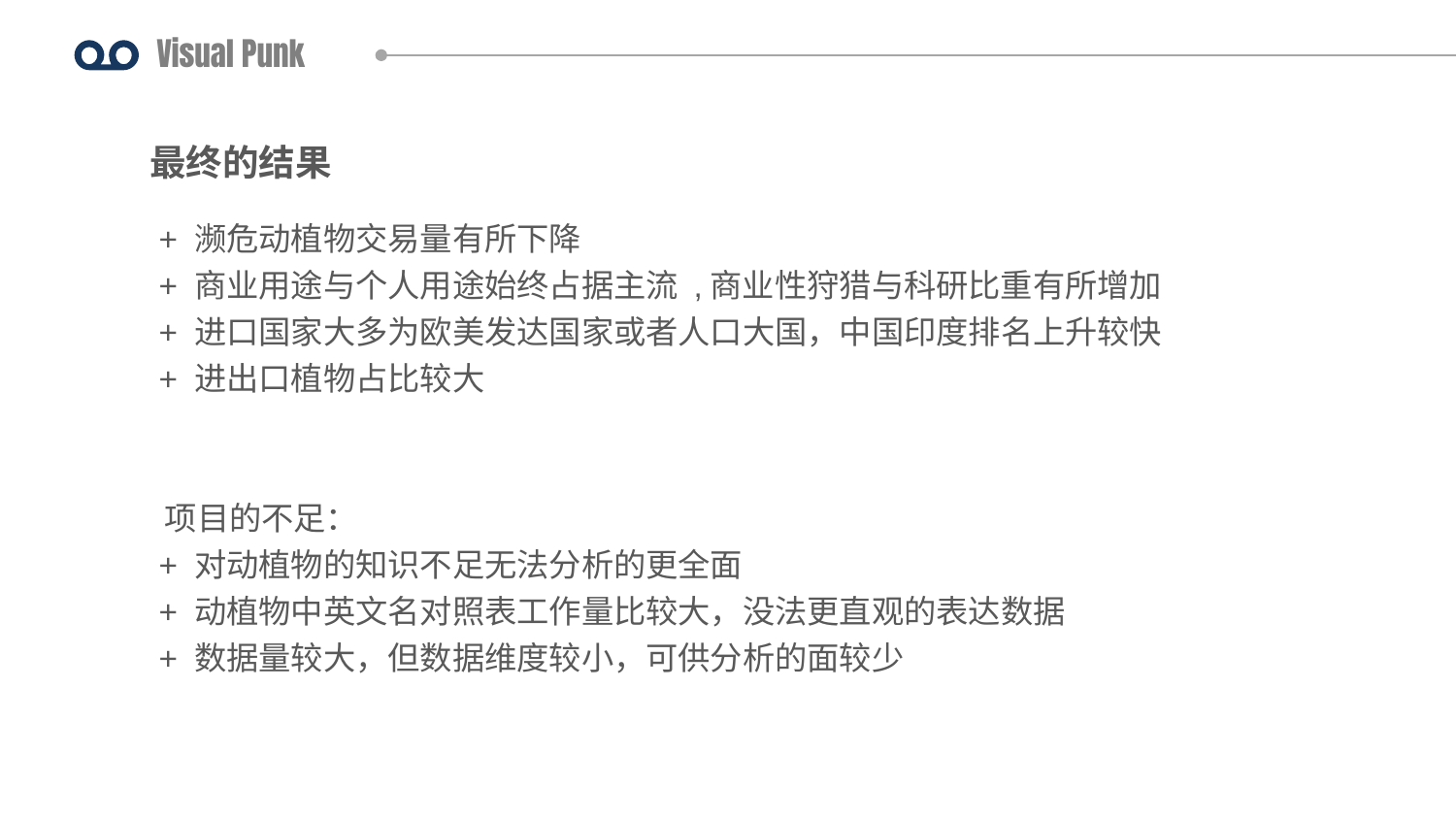

Visual Punk

最终的结果
 + 濒危动植物交易量有所下降
 + 商业用途与个人用途始终占据主流 ,商业性狩猎与科研比重有所增加
 + 进口国家大多为欧美发达国家或者人口大国，中国印度排名上升较快
 + 进出口植物占比较大

 项目的不足：
 + 对动植物的知识不足无法分析的更全面
 + 动植物中英文名对照表工作量比较大，没法更直观的表达数据
 + 数据量较大，但数据维度较小，可供分析的面较少